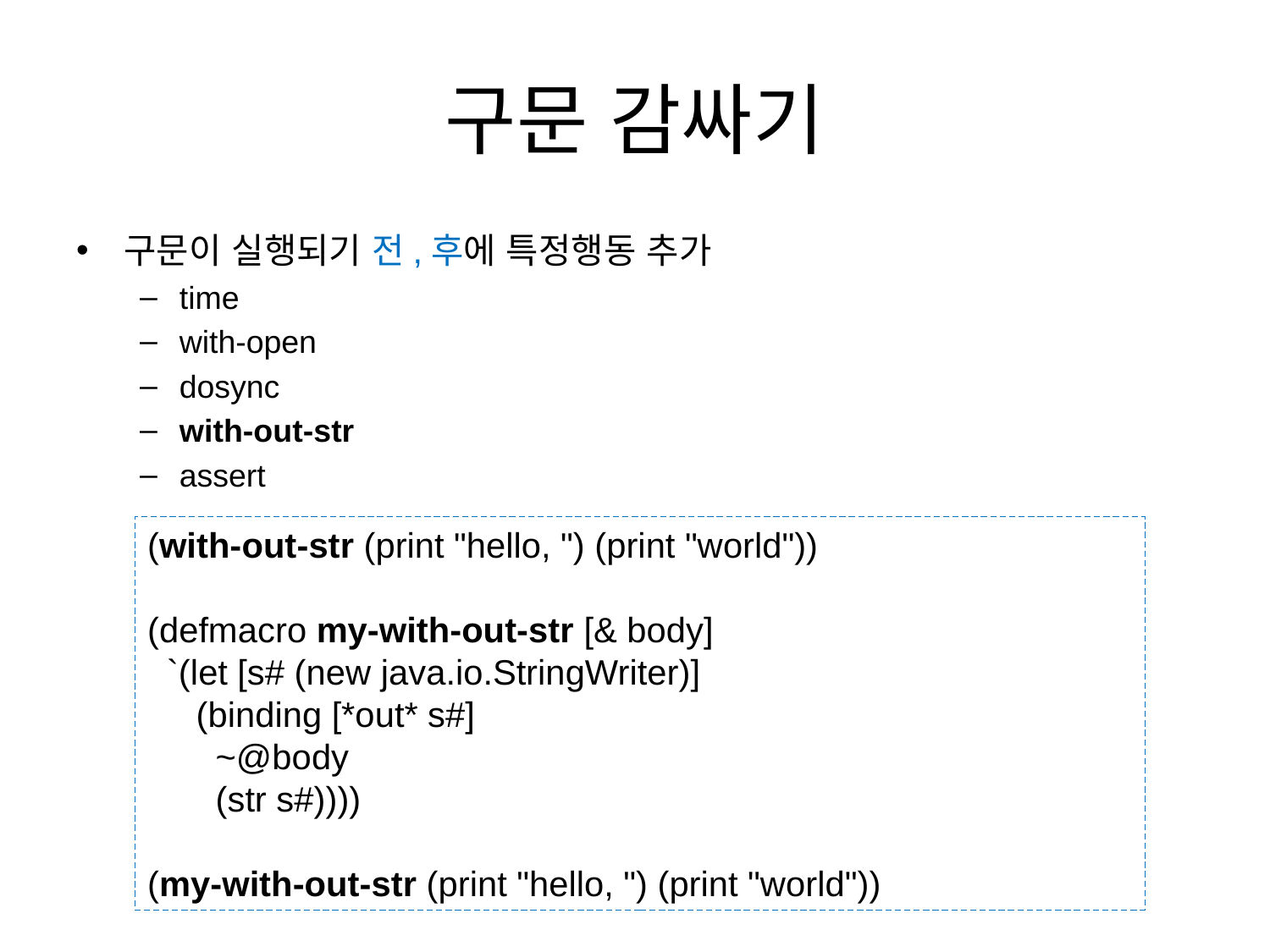

# 구문 감싸기
구문이 실행되기 전,후에 특정행동 추가
time
with-open
dosync
with-out-str
assert

(with-out-str (print "hello, ") (print "world"))

(defmacro my-with-out-str [& body]
  `(let [s# (new java.io.StringWriter)]
     (binding [*out* s#]
       ~@body
       (str s#))))

(my-with-out-str (print "hello, ") (print "world"))